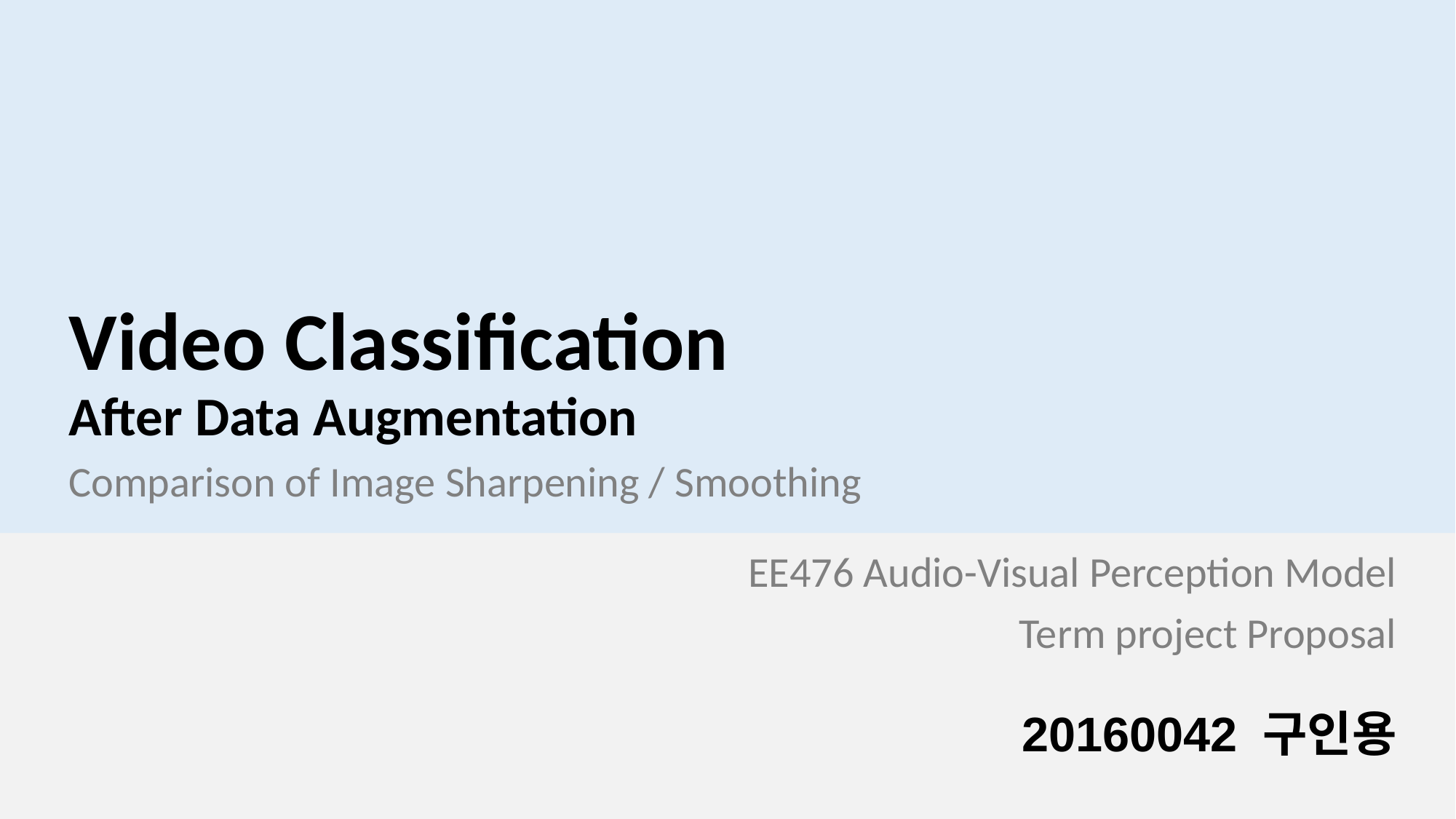

# Video Classification After Data Augmentation
Comparison of Image Sharpening / Smoothing
EE476 Audio-Visual Perception Model
Term project Proposal
20160042 구인용